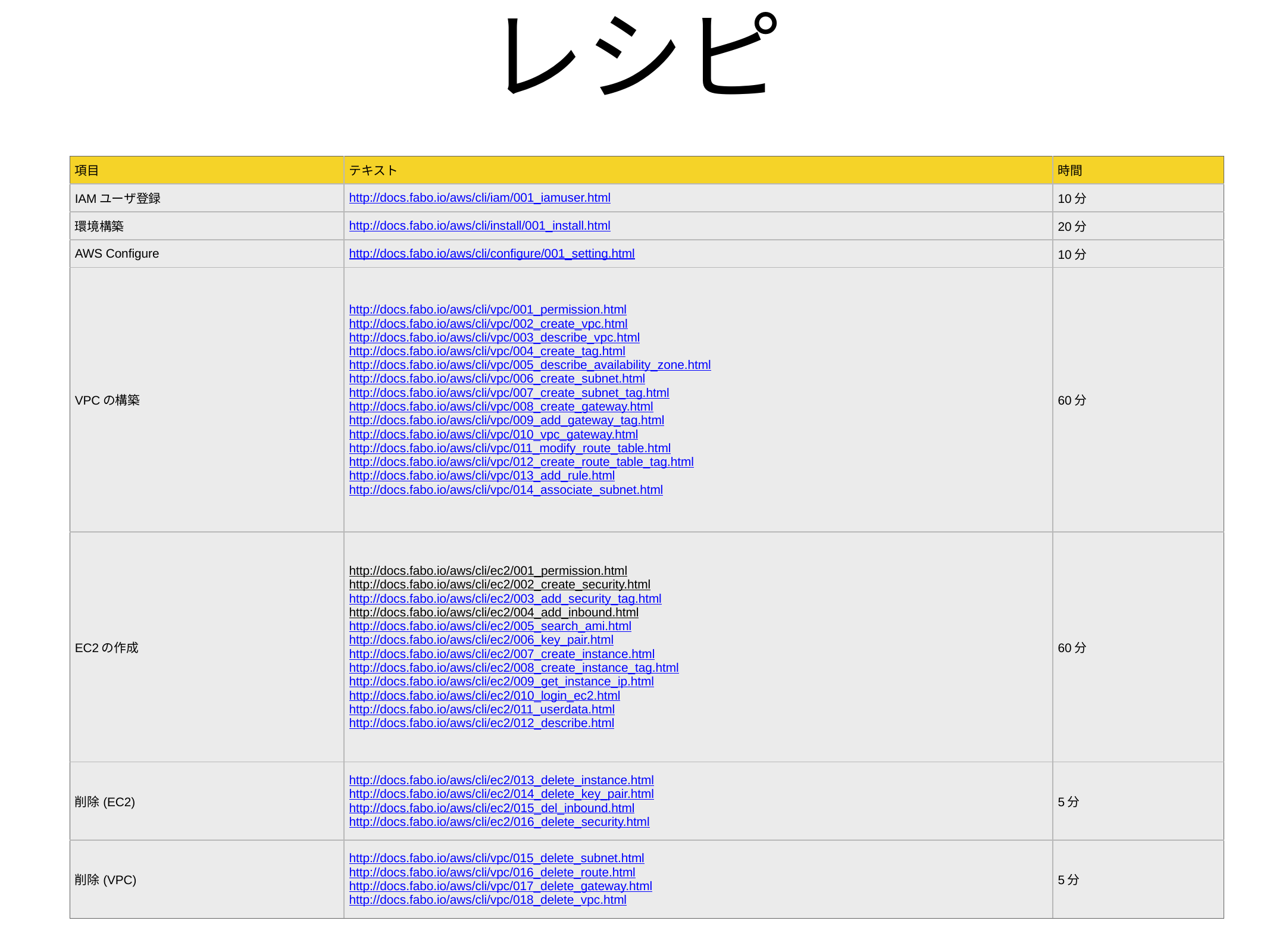

# レシピ
| 項目 | テキスト | 時間 |
| --- | --- | --- |
| IAMユーザ登録 | http://docs.fabo.io/aws/cli/iam/001\_iamuser.html | 10分 |
| 環境構築 | http://docs.fabo.io/aws/cli/install/001\_install.html | 20分 |
| AWS Configure | http://docs.fabo.io/aws/cli/configure/001\_setting.html | 10分 |
| VPCの構築 | http://docs.fabo.io/aws/cli/vpc/001\_permission.html http://docs.fabo.io/aws/cli/vpc/002\_create\_vpc.html http://docs.fabo.io/aws/cli/vpc/003\_describe\_vpc.html http://docs.fabo.io/aws/cli/vpc/004\_create\_tag.html http://docs.fabo.io/aws/cli/vpc/005\_describe\_availability\_zone.html http://docs.fabo.io/aws/cli/vpc/006\_create\_subnet.html http://docs.fabo.io/aws/cli/vpc/007\_create\_subnet\_tag.html http://docs.fabo.io/aws/cli/vpc/008\_create\_gateway.html http://docs.fabo.io/aws/cli/vpc/009\_add\_gateway\_tag.html http://docs.fabo.io/aws/cli/vpc/010\_vpc\_gateway.html http://docs.fabo.io/aws/cli/vpc/011\_modify\_route\_table.html http://docs.fabo.io/aws/cli/vpc/012\_create\_route\_table\_tag.html http://docs.fabo.io/aws/cli/vpc/013\_add\_rule.html http://docs.fabo.io/aws/cli/vpc/014\_associate\_subnet.html | 60分 |
| EC2の作成 | http://docs.fabo.io/aws/cli/ec2/001\_permission.html http://docs.fabo.io/aws/cli/ec2/002\_create\_security.html http://docs.fabo.io/aws/cli/ec2/003\_add\_security\_tag.html http://docs.fabo.io/aws/cli/ec2/004\_add\_inbound.html http://docs.fabo.io/aws/cli/ec2/005\_search\_ami.html http://docs.fabo.io/aws/cli/ec2/006\_key\_pair.html http://docs.fabo.io/aws/cli/ec2/007\_create\_instance.html http://docs.fabo.io/aws/cli/ec2/008\_create\_instance\_tag.html http://docs.fabo.io/aws/cli/ec2/009\_get\_instance\_ip.html http://docs.fabo.io/aws/cli/ec2/010\_login\_ec2.html http://docs.fabo.io/aws/cli/ec2/011\_userdata.html http://docs.fabo.io/aws/cli/ec2/012\_describe.html | 60分 |
| 削除(EC2) | http://docs.fabo.io/aws/cli/ec2/013\_delete\_instance.html http://docs.fabo.io/aws/cli/ec2/014\_delete\_key\_pair.html http://docs.fabo.io/aws/cli/ec2/015\_del\_inbound.html http://docs.fabo.io/aws/cli/ec2/016\_delete\_security.html | 5分 |
| 削除(VPC) | http://docs.fabo.io/aws/cli/vpc/015\_delete\_subnet.html http://docs.fabo.io/aws/cli/vpc/016\_delete\_route.html http://docs.fabo.io/aws/cli/vpc/017\_delete\_gateway.html http://docs.fabo.io/aws/cli/vpc/018\_delete\_vpc.html | 5分 |